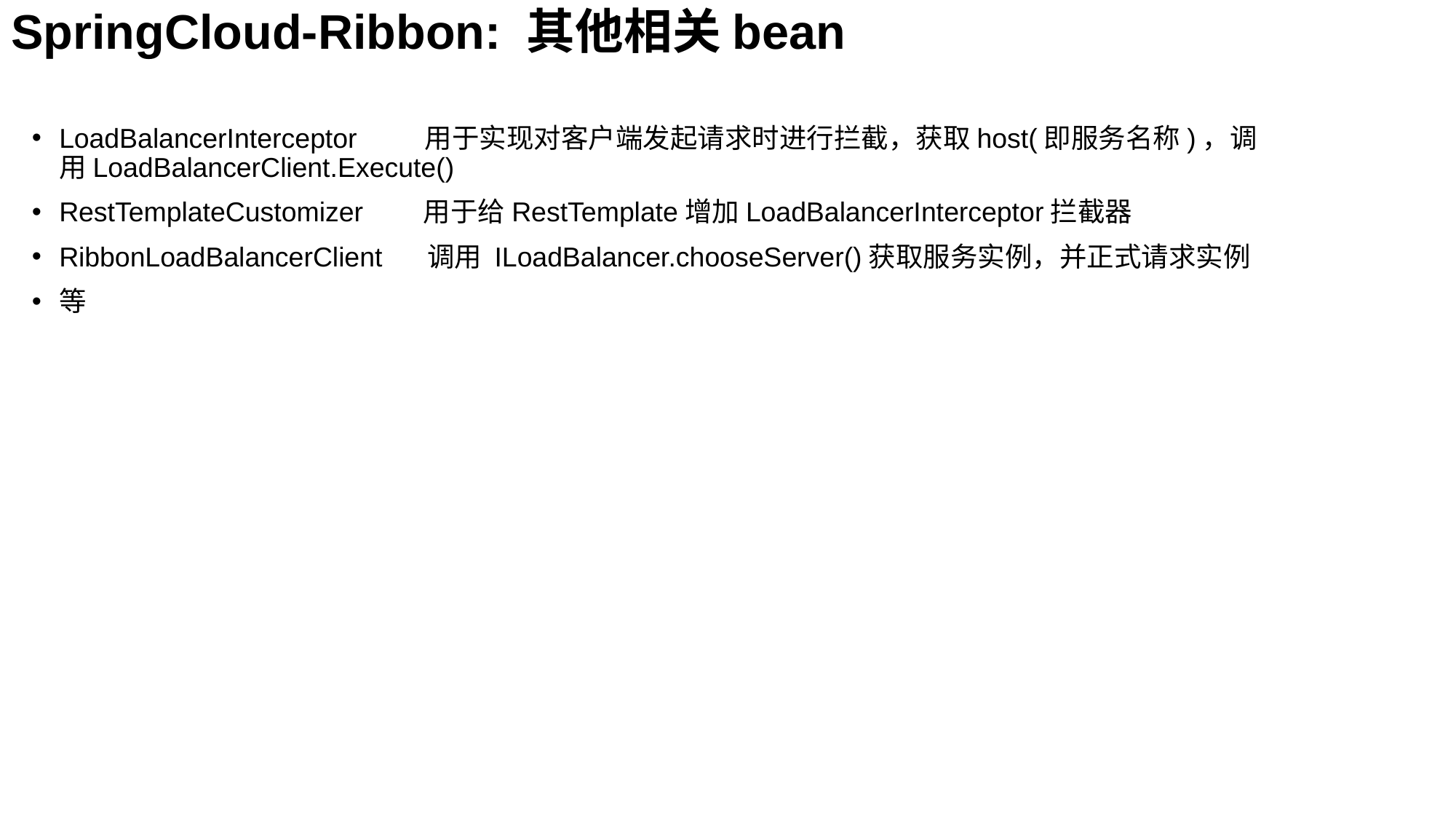

# SpringCloud-Ribbon: 其他相关bean
LoadBalancerInterceptor        用于实现对客户端发起请求时进行拦截，获取host(即服务名称)，调用LoadBalancerClient.Execute()
RestTemplateCustomizer       用于给RestTemplate增加LoadBalancerInterceptor拦截器
RibbonLoadBalancerClient     调用 ILoadBalancer.chooseServer()获取服务实例，并正式请求实例
等